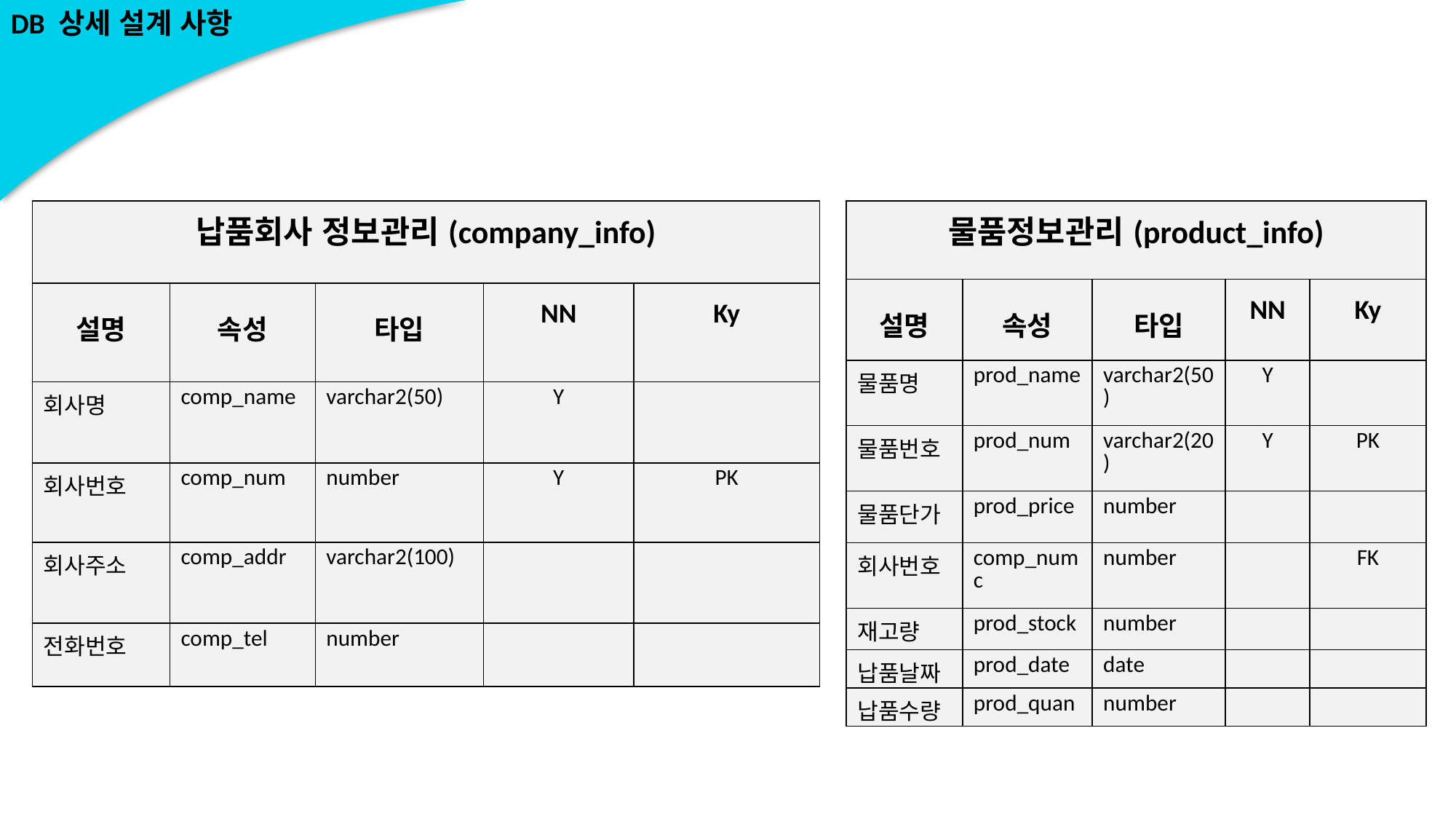

DB 상세 설계 사항
| 납품회사 정보관리(company\_info) |  |  |  |  |
| --- | --- | --- | --- | --- |
| 설명 | 속성 | 타입 | NN | Ky |
| 회사명 | comp\_name | varchar2(50) | Y |  |
| 회사번호 | comp\_num | number | Y | PK |
| 회사주소 | comp\_addr | varchar2(100) |  |  |
| 전화번호 | comp\_tel | number |  |  |
| 물품정보관리(product\_info) |  |  |  |  |
| --- | --- | --- | --- | --- |
| 설명 | 속성 | 타입 | NN | Ky |
| 물품명 | prod\_name | varchar2(50) | Y |  |
| 물품번호 | prod\_num | varchar2(20) | Y | PK |
| 물품단가 | prod\_price | number |  |  |
| 회사번호 | comp\_numc | number |  | FK |
| 재고량 | prod\_stock | number |  |  |
| 납품날짜 | prod\_date | date |  |  |
| 납품수량 | prod\_quan | number |  |  |